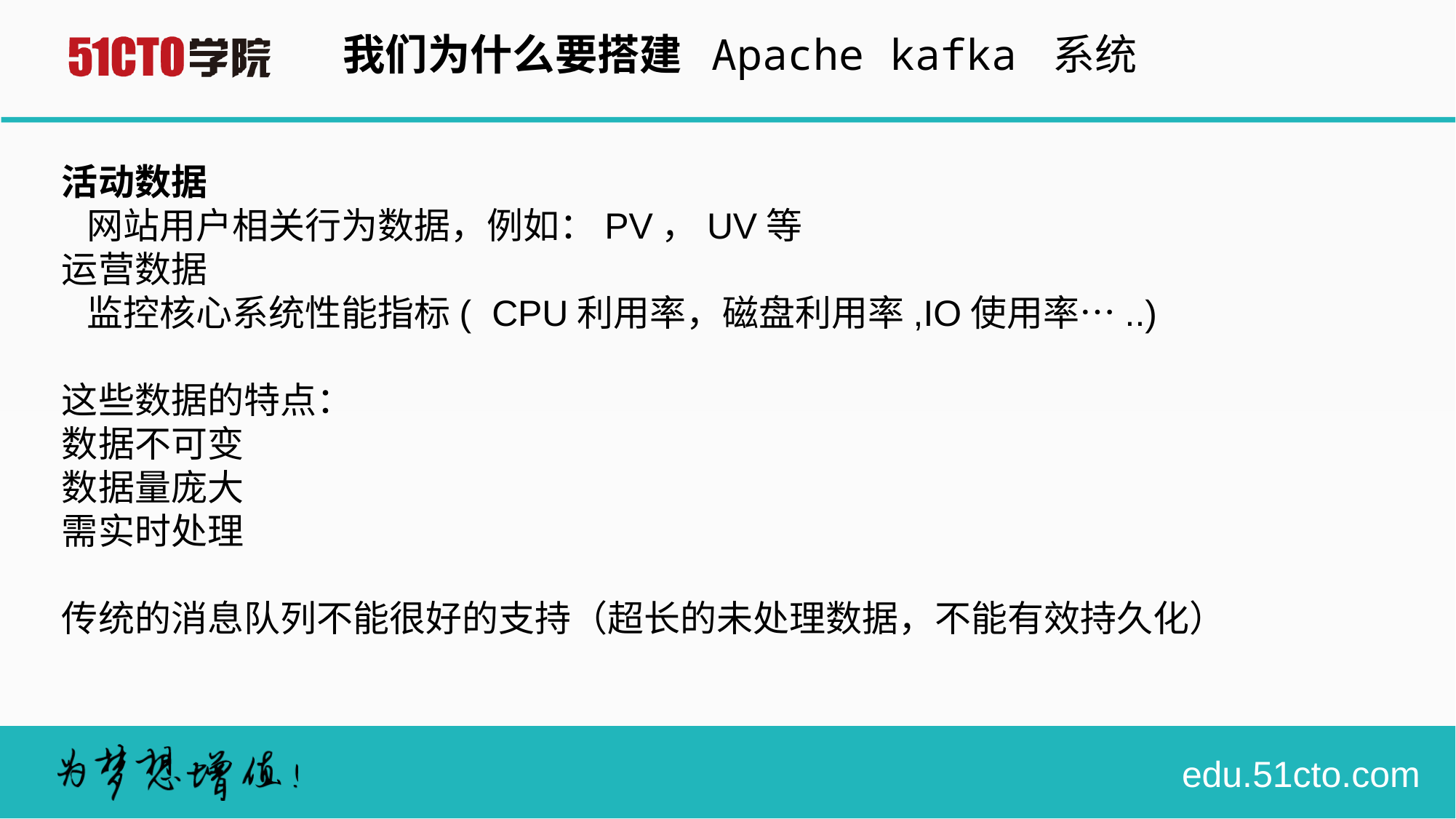

我们为什么要搭建  Apache kafka 系统
活动数据
  网站用户相关行为数据，例如：PV，UV等
运营数据
  监控核心系统性能指标(  CPU利用率，磁盘利用率,IO使用率…..)

这些数据的特点：
数据不可变
数据量庞大
需实时处理

传统的消息队列不能很好的支持（超长的未处理数据，不能有效持久化）